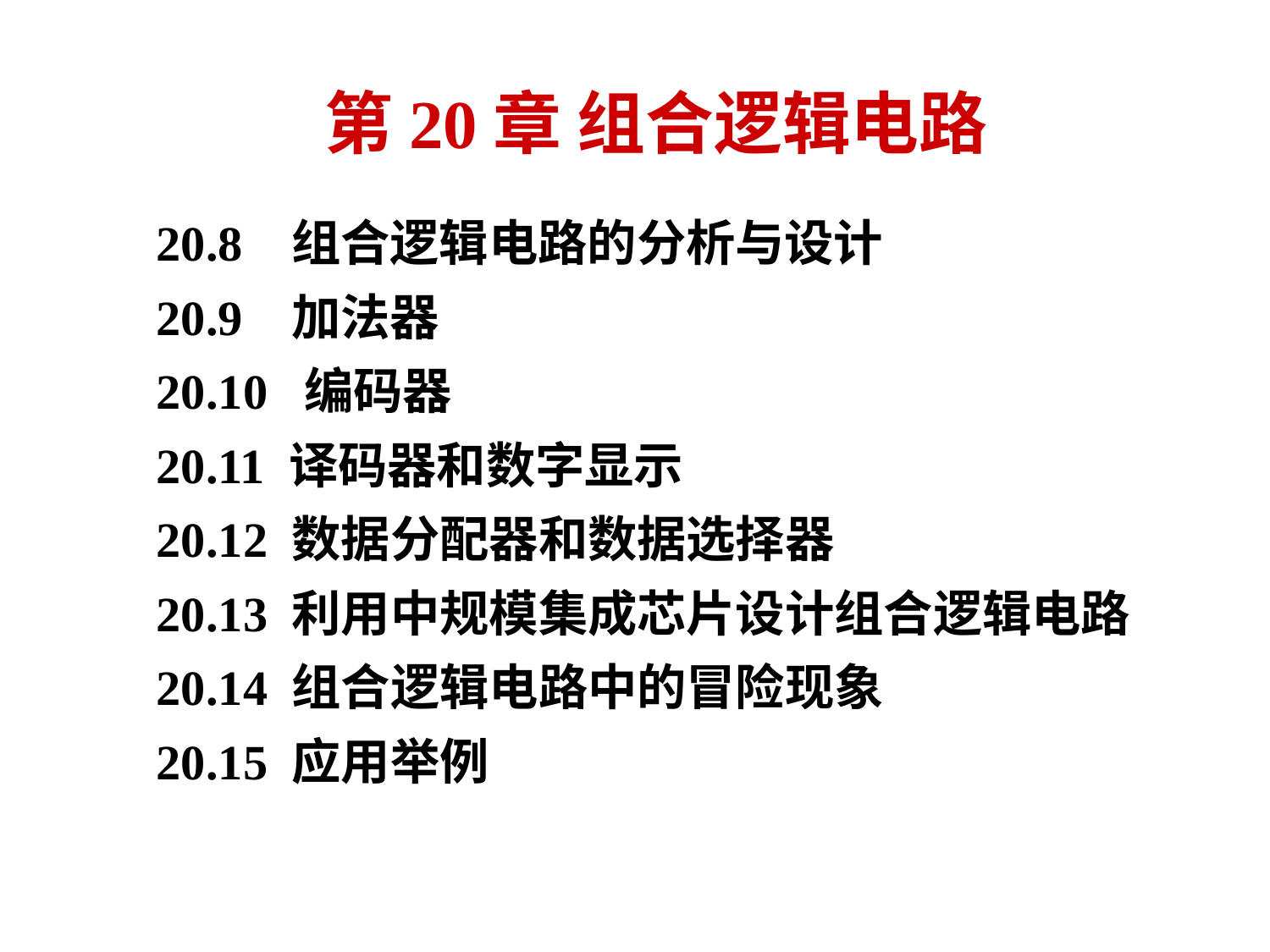

# 第20章 组合逻辑电路
20.8   组合逻辑电路的分析与设计
20.9   加法器
20.10  编码器
20.11 译码器和数字显示
20.12 数据分配器和数据选择器
20.13 利用中规模集成芯片设计组合逻辑电路
20.14 组合逻辑电路中的冒险现象
20.15 应用举例